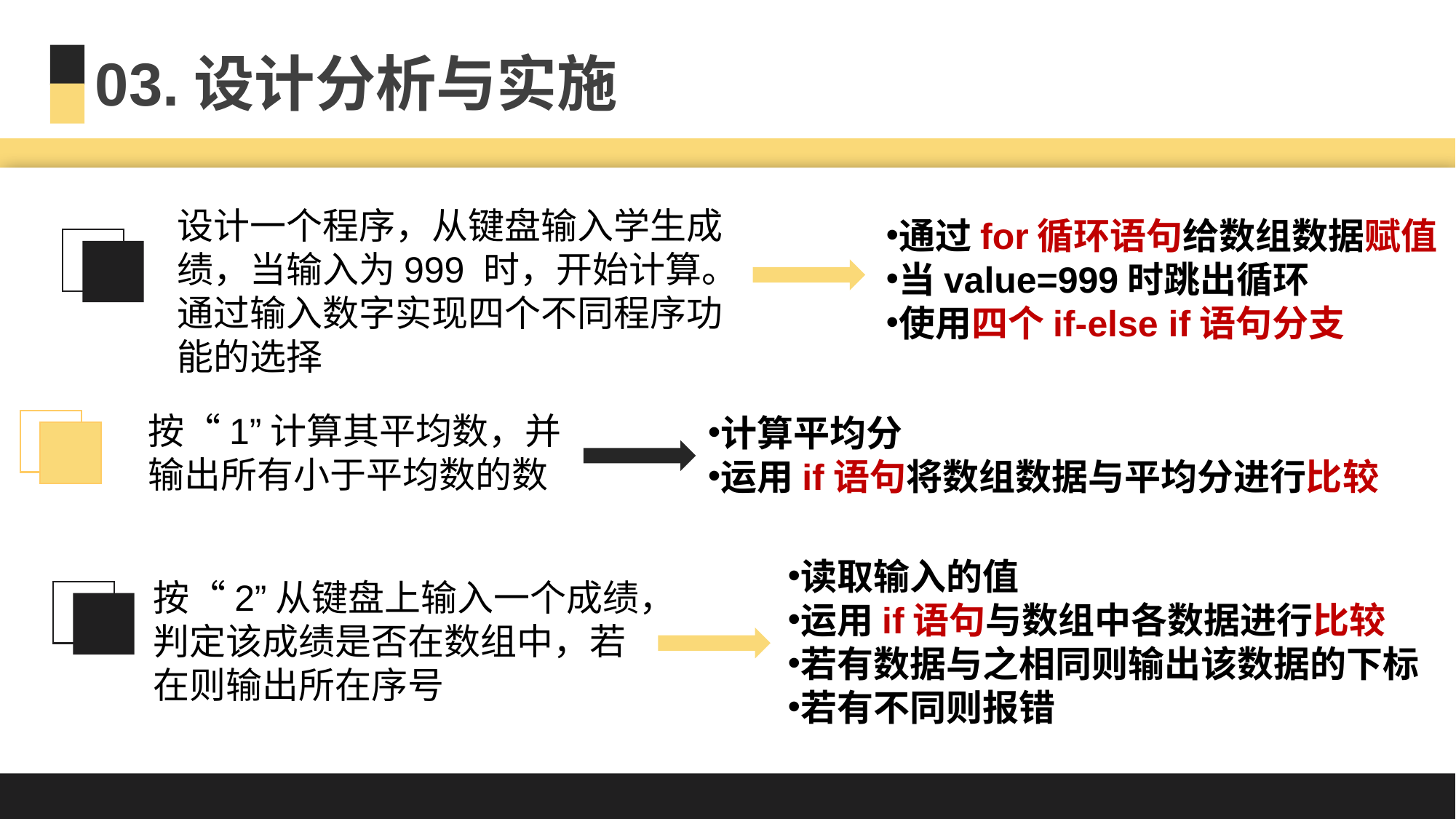

03.设计分析与实施

设计一个程序，从键盘输入学生成绩，当输入为999 时，开始计算。
通过输入数字实现四个不同程序功能的选择
通过for循环语句给数组数据赋值
当value=999时跳出循环
使用四个if-else if语句分支

按“1”计算其平均数，并输出所有小于平均数的数
计算平均分
运用if语句将数组数据与平均分进行比较

读取输入的值
运用if语句与数组中各数据进行比较
若有数据与之相同则输出该数据的下标
若有不同则报错
按“2”从键盘上输入一个成绩，判定该成绩是否在数组中，若在则输出所在序号